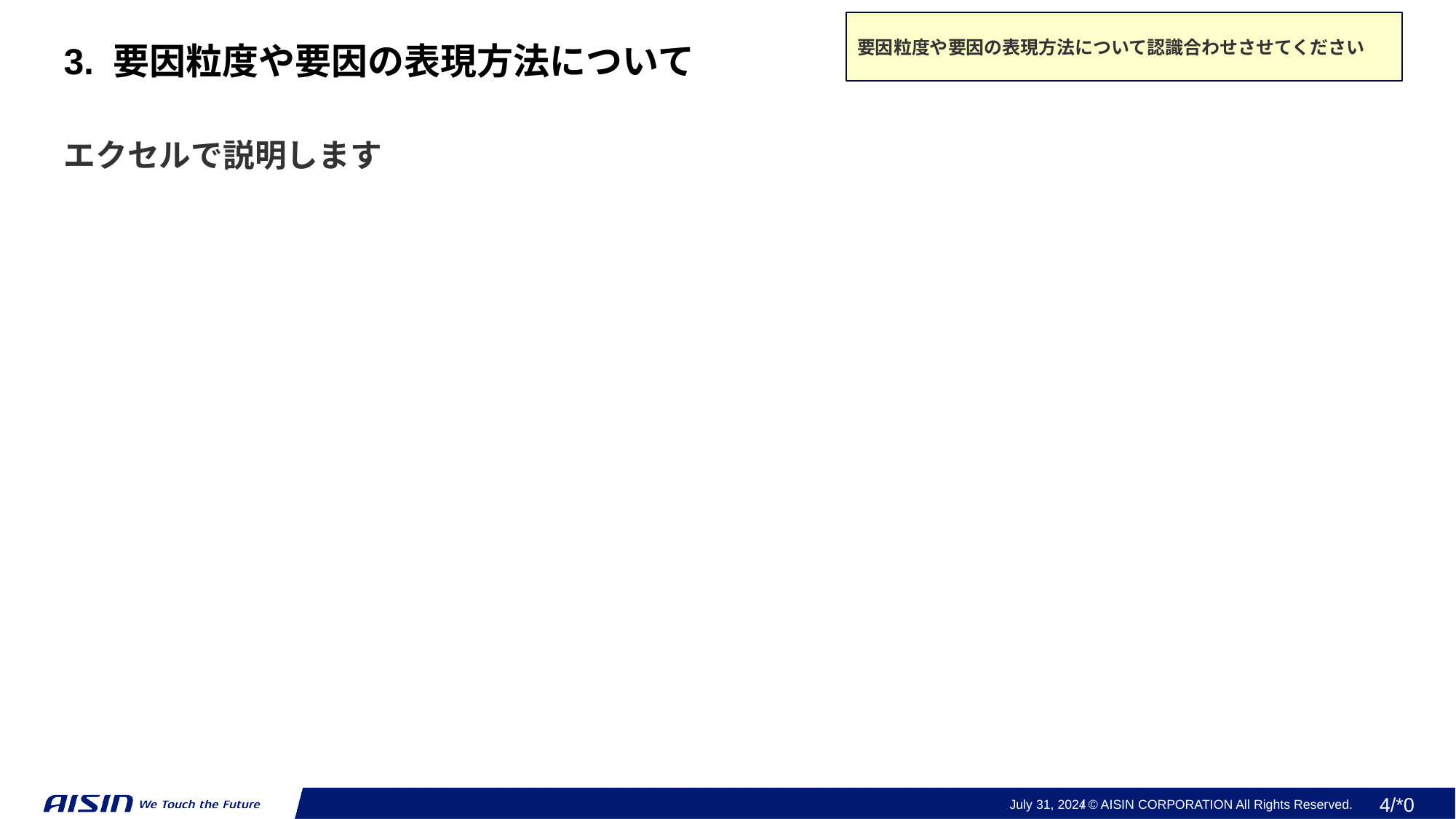

要因粒度や要因の表現方法について認識合わせさせてください
3. 要因粒度や要因の表現方法について

エクセルで説明します
July 31, 2024